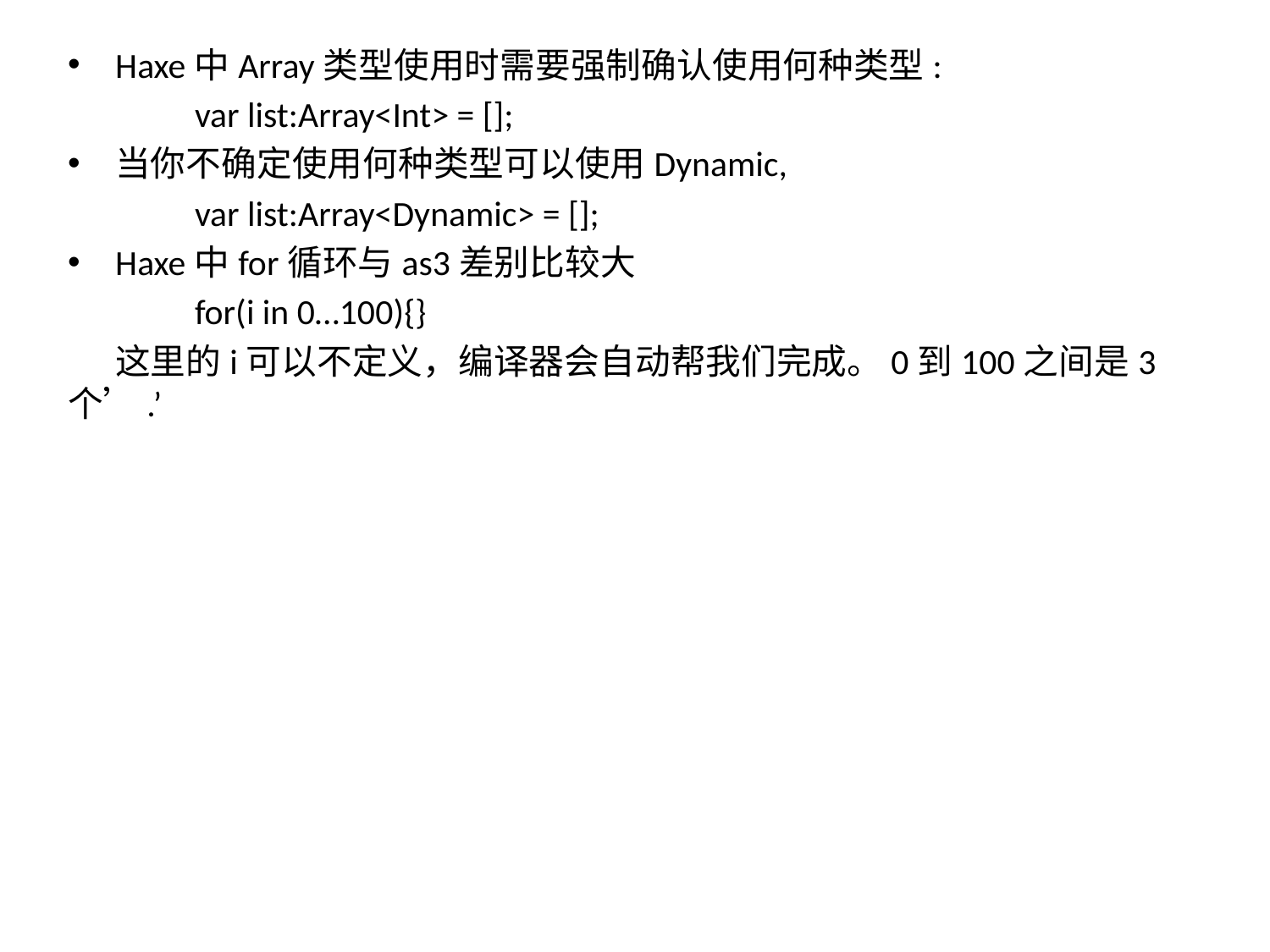

Haxe中Array类型使用时需要强制确认使用何种类型:
	var list:Array<Int> = [];
当你不确定使用何种类型可以使用Dynamic,
	var list:Array<Dynamic> = [];
Haxe中for循环与as3差别比较大
	for(i in 0…100){}
     这里的i可以不定义，编译器会自动帮我们完成。0到100之间是3个’.’